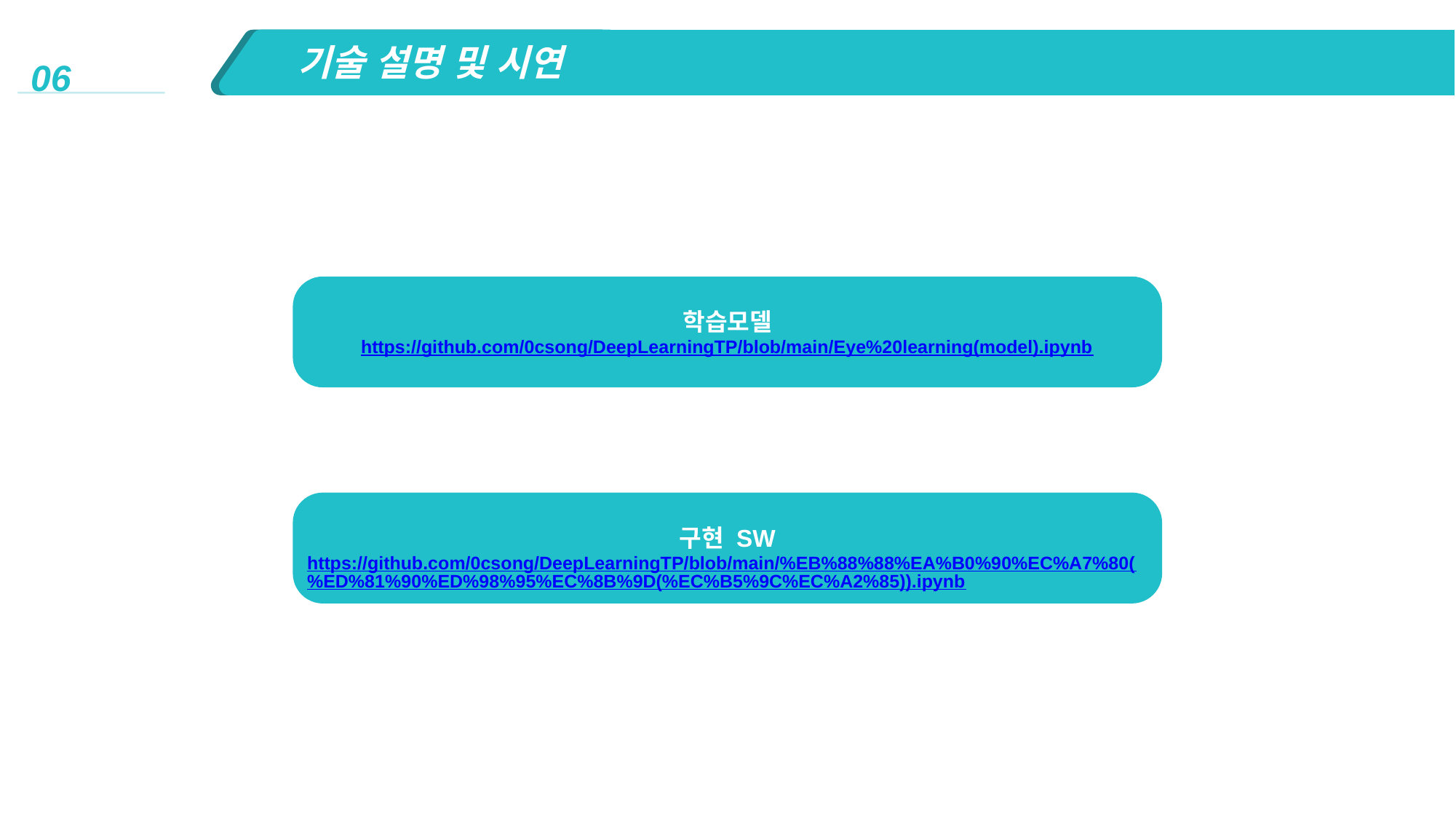

기술 설명 및 시연

06

학습모델
https://github.com/0csong/DeepLearningTP/blob/main/Eye%20learning(model).ipynb
구현 SW
https://github.com/0csong/DeepLearningTP/blob/main/%EB%88%88%EA%B0%90%EC%A7%80(%ED%81%90%ED%98%95%EC%8B%9D(%EC%B5%9C%EC%A2%85)).ipynb